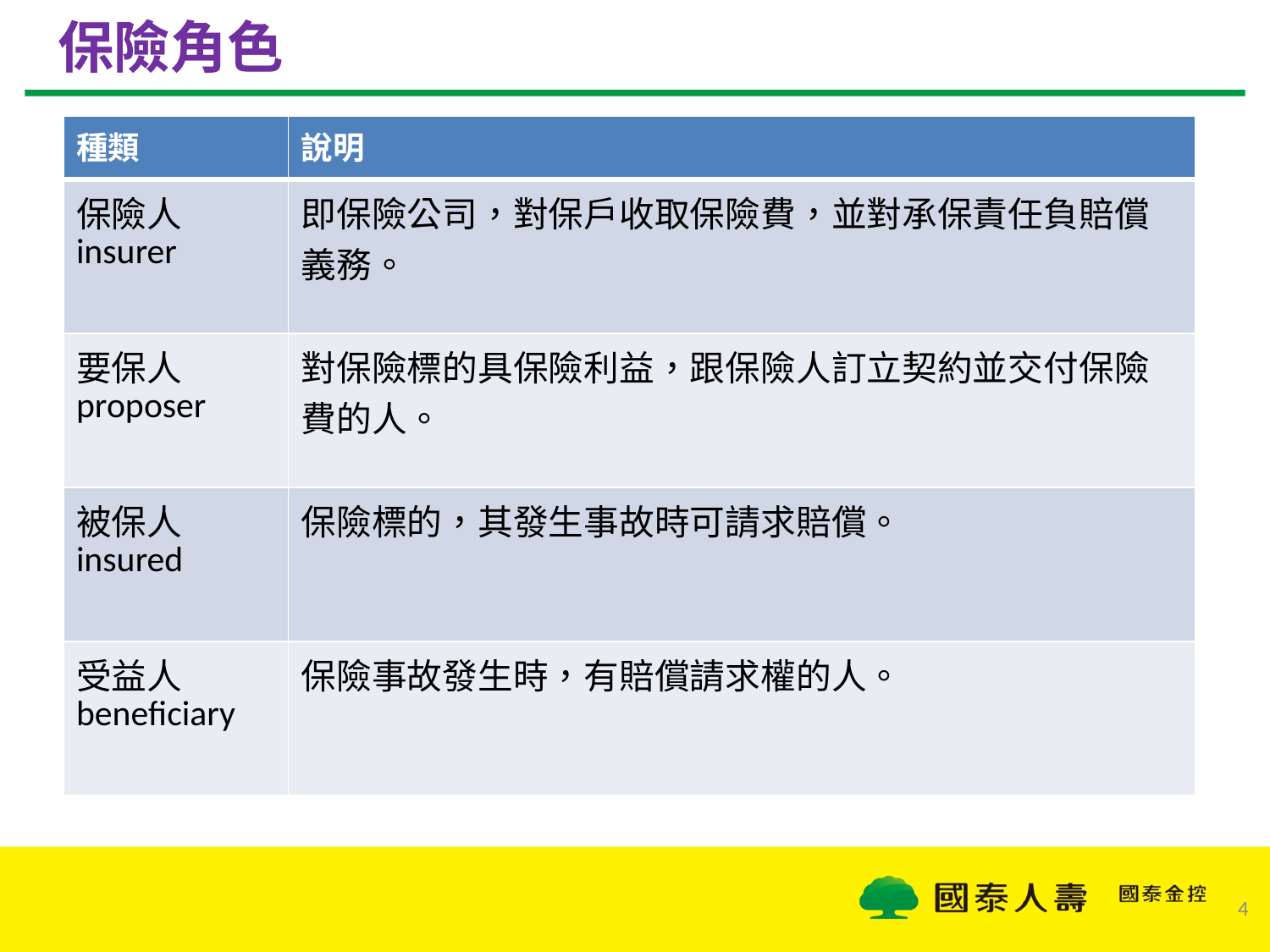

# 保險角色

| 種類 | 說明 |
| --- | --- |
| 保險人 insurer | 即保險公司，對保戶收取保險費，並對承保責任負賠償義務。 |
| 要保人 proposer | 對保險標的具保險利益，跟保險人訂立契約並交付保險費的人。 |
| 被保人 insured | 保險標的，其發生事故時可請求賠償。 |
| 受益人 beneficiary | 保險事故發生時，有賠償請求權的人。 |

4